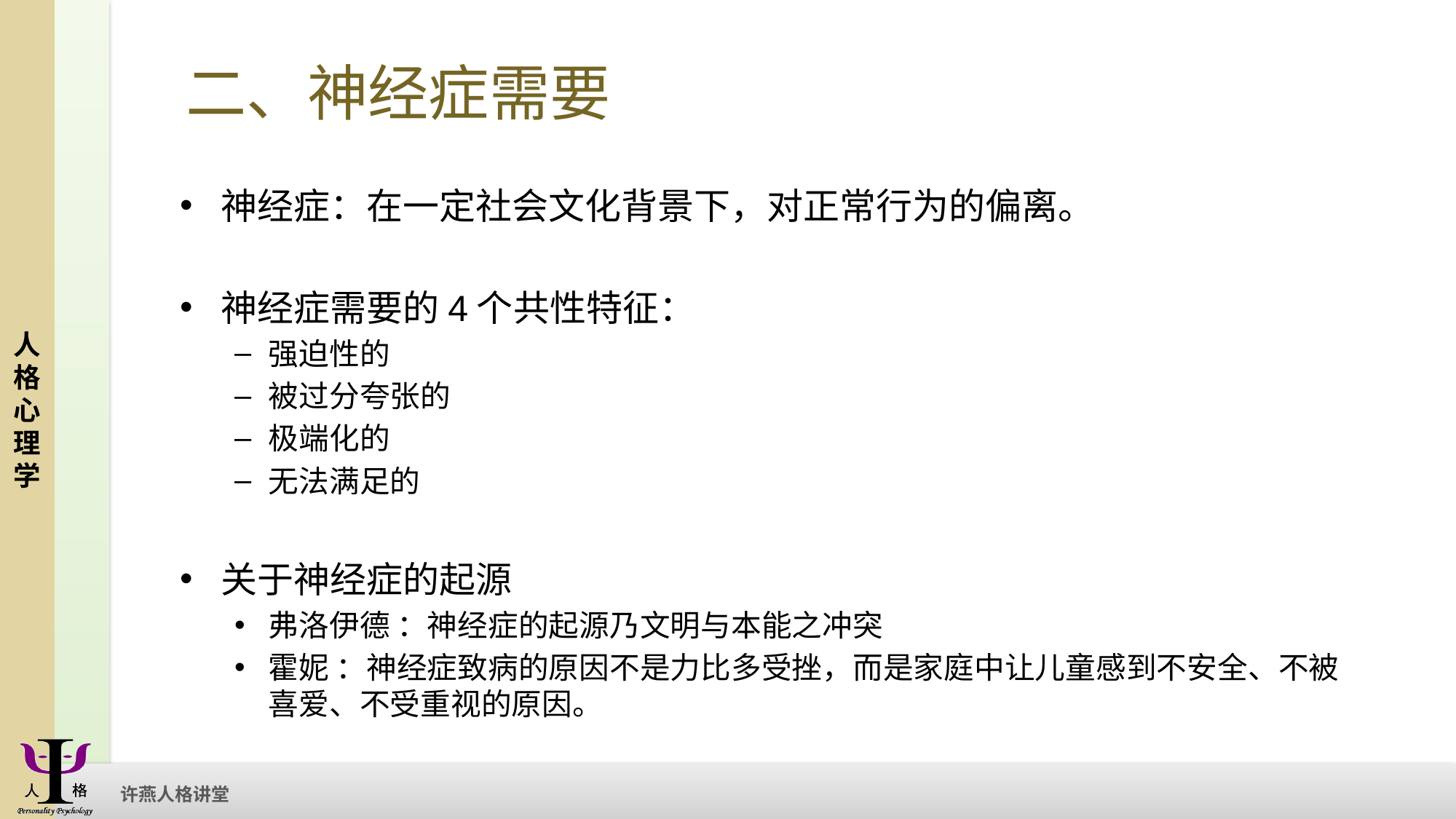

# 二、神经症需要
神经症：在一定社会文化背景下，对正常行为的偏离。

神经症需要的4个共性特征：
强迫性的
被过分夸张的
极端化的
无法满足的

关于神经症的起源
弗洛伊德 ：神经症的起源乃文明与本能之冲突
霍妮 ：神经症致病的原因不是力比多受挫，而是家庭中让儿童感到不安全、不被喜爱、不受重视的原因。